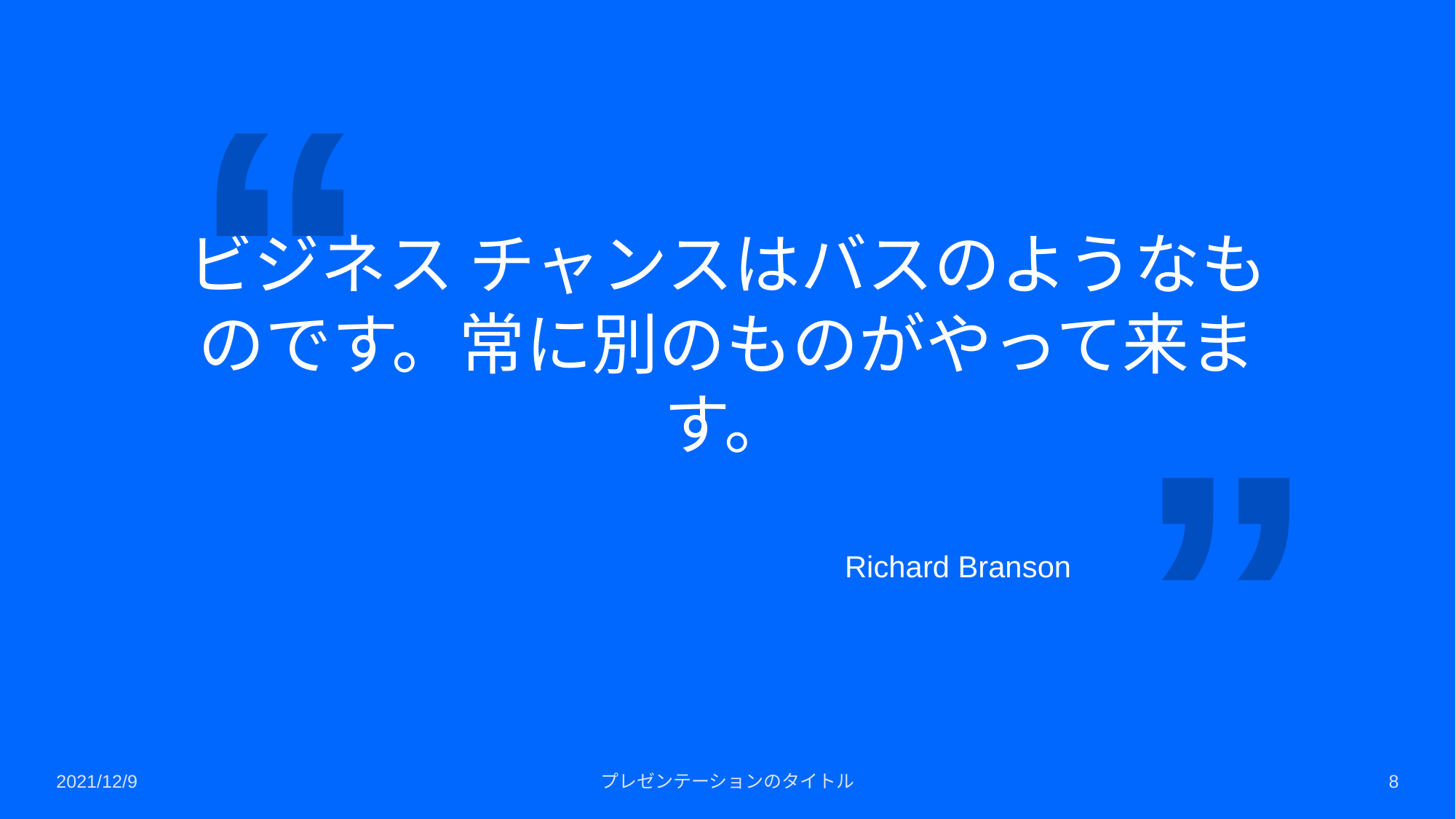

“
# ビジネス チャンスはバスのようなものです。常に別のものがやって来ます。
”
Richard Branson

2021/12/9
プレゼンテーションのタイトル
8